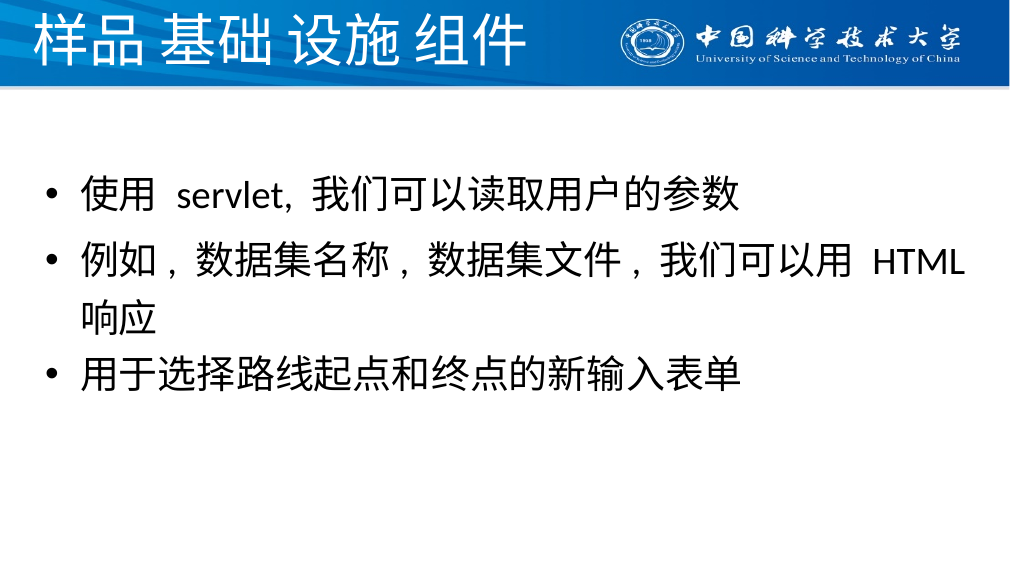

# 样品 基础 设施 组件
使用 servlet, 我们可以读取用户的参数
例如, 数据集名称, 数据集文件, 我们可以用 HTML 响应
用于选择路线起点和终点的新输入表单